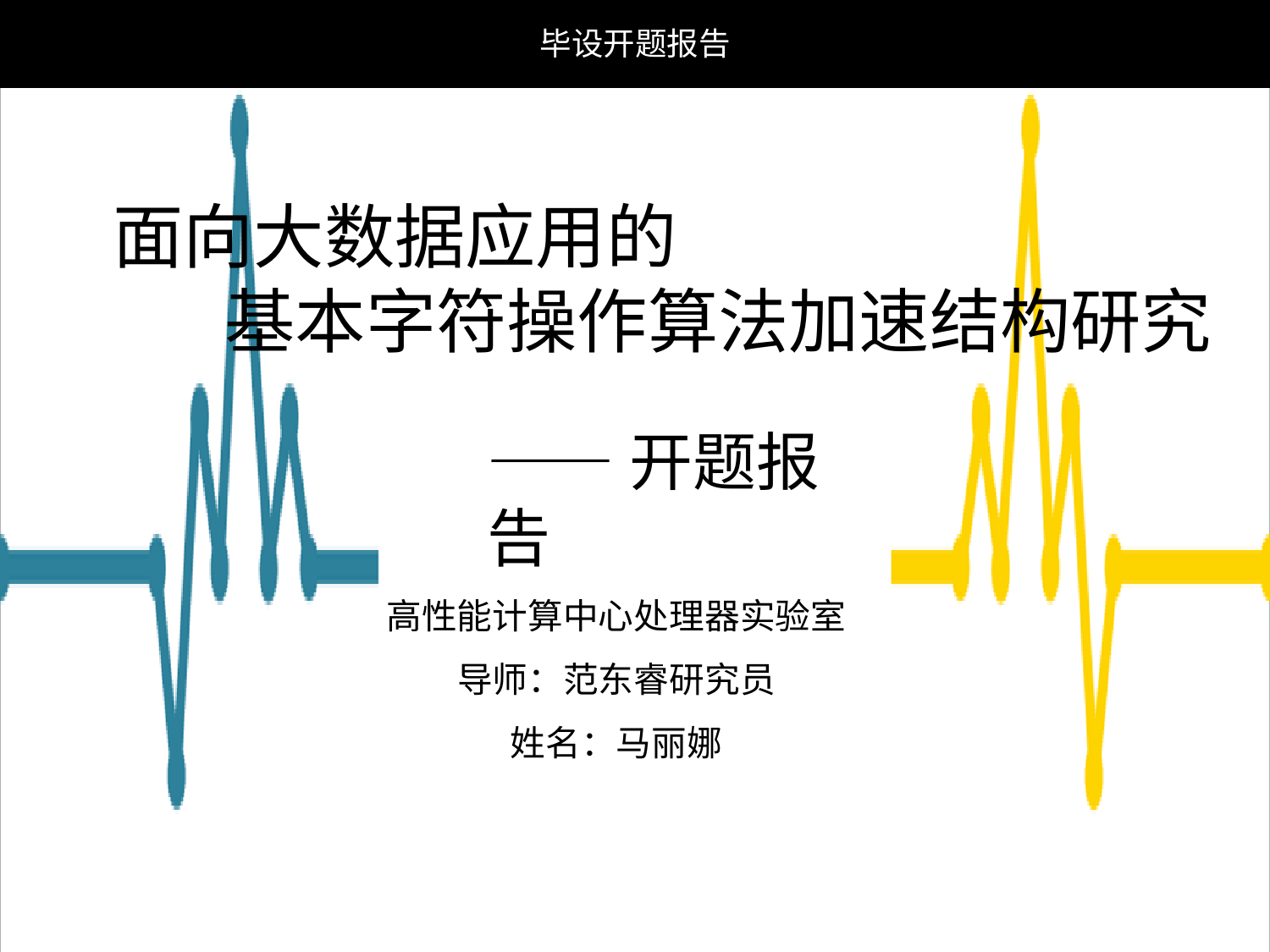

毕设开题报告
面向大数据应用的
      基本字符操作算法加速结构研究
——开题报告
高性能计算中心处理器实验室
导师：范东睿研究员
姓名：马丽娜